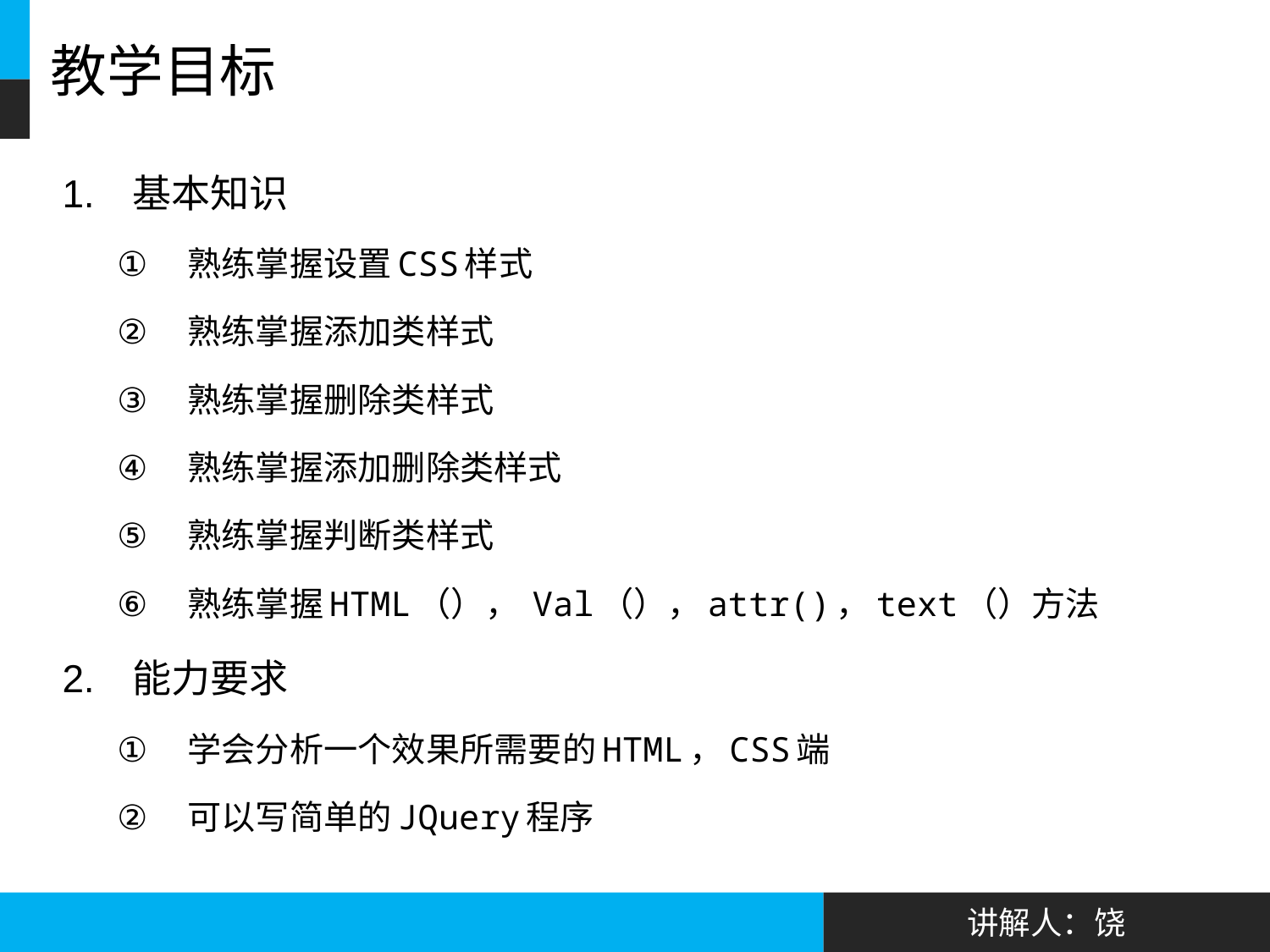

# 教学目标
基本知识
熟练掌握设置CSS样式
熟练掌握添加类样式
熟练掌握删除类样式
熟练掌握添加删除类样式
熟练掌握判断类样式
熟练掌握HTML（）， Val（），attr()，text（）方法
能力要求
学会分析一个效果所需要的HTML，CSS端
可以写简单的JQuery程序